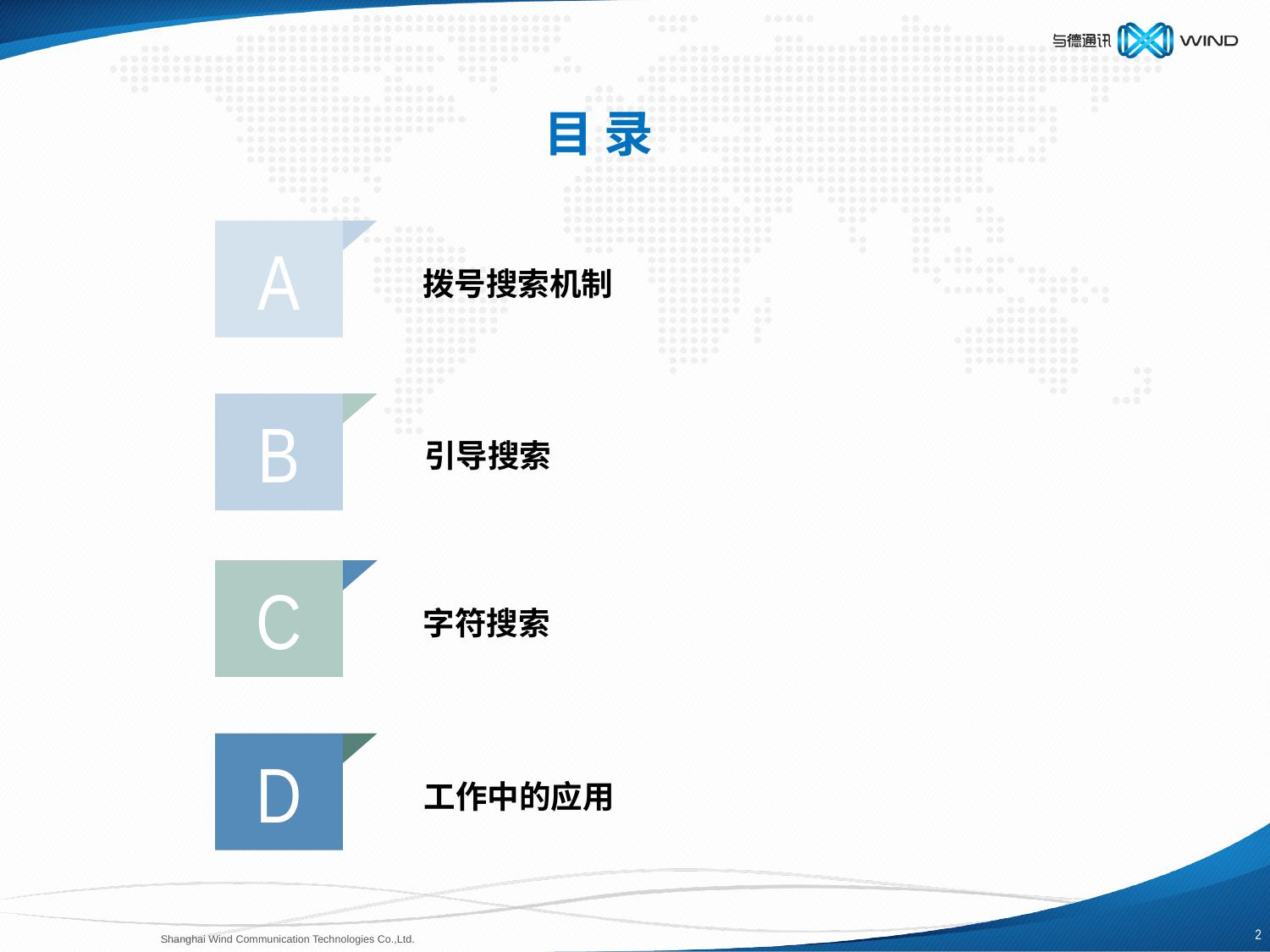

# 目 录

A
拨号搜索机制

B
引导搜索

C
字符搜索

D
工作中的应用
2